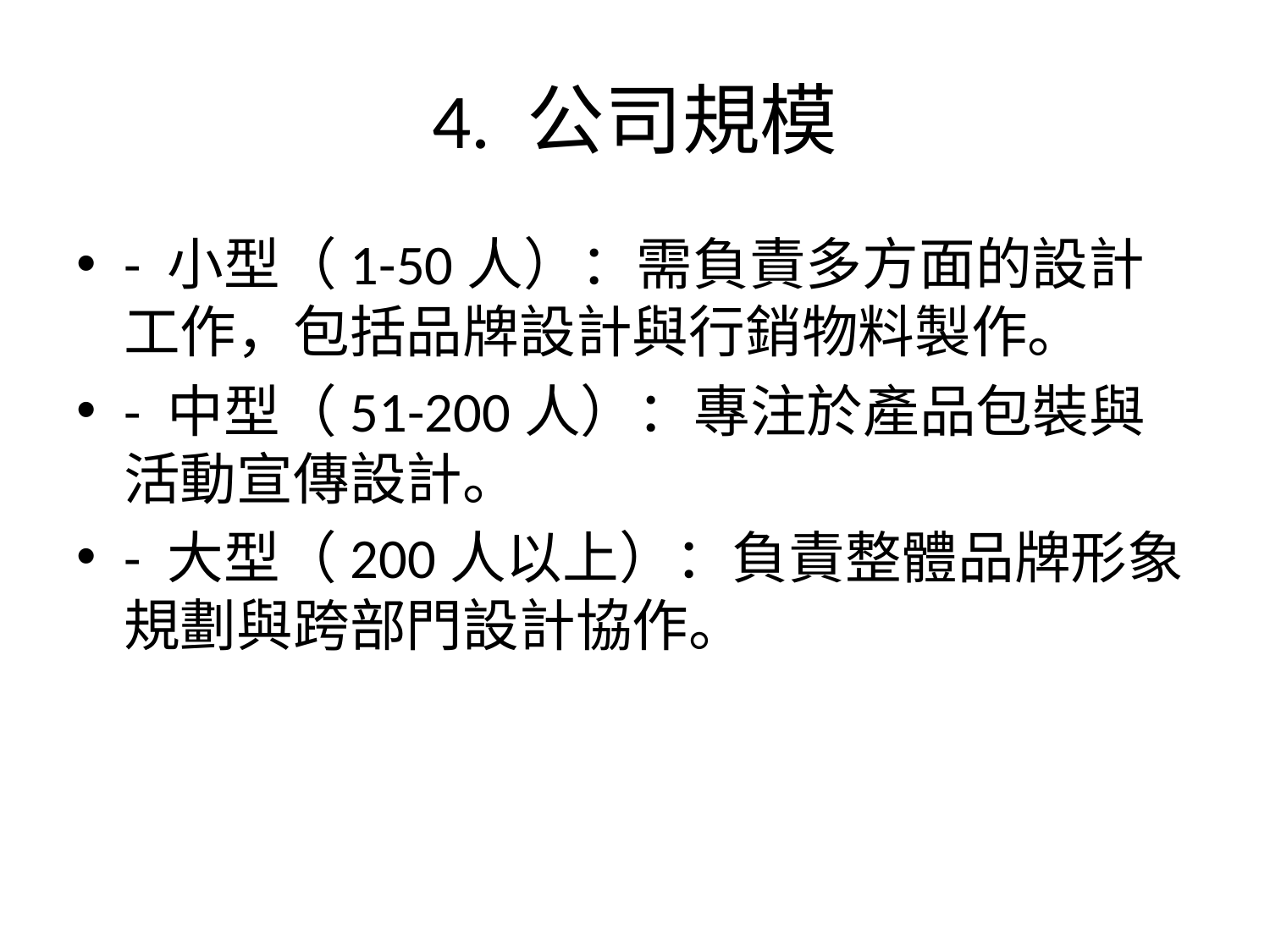

# 4. 公司規模
- 小型（1-50人）：需負責多方面的設計工作，包括品牌設計與行銷物料製作。
- 中型（51-200人）：專注於產品包裝與活動宣傳設計。
- 大型（200人以上）：負責整體品牌形象規劃與跨部門設計協作。